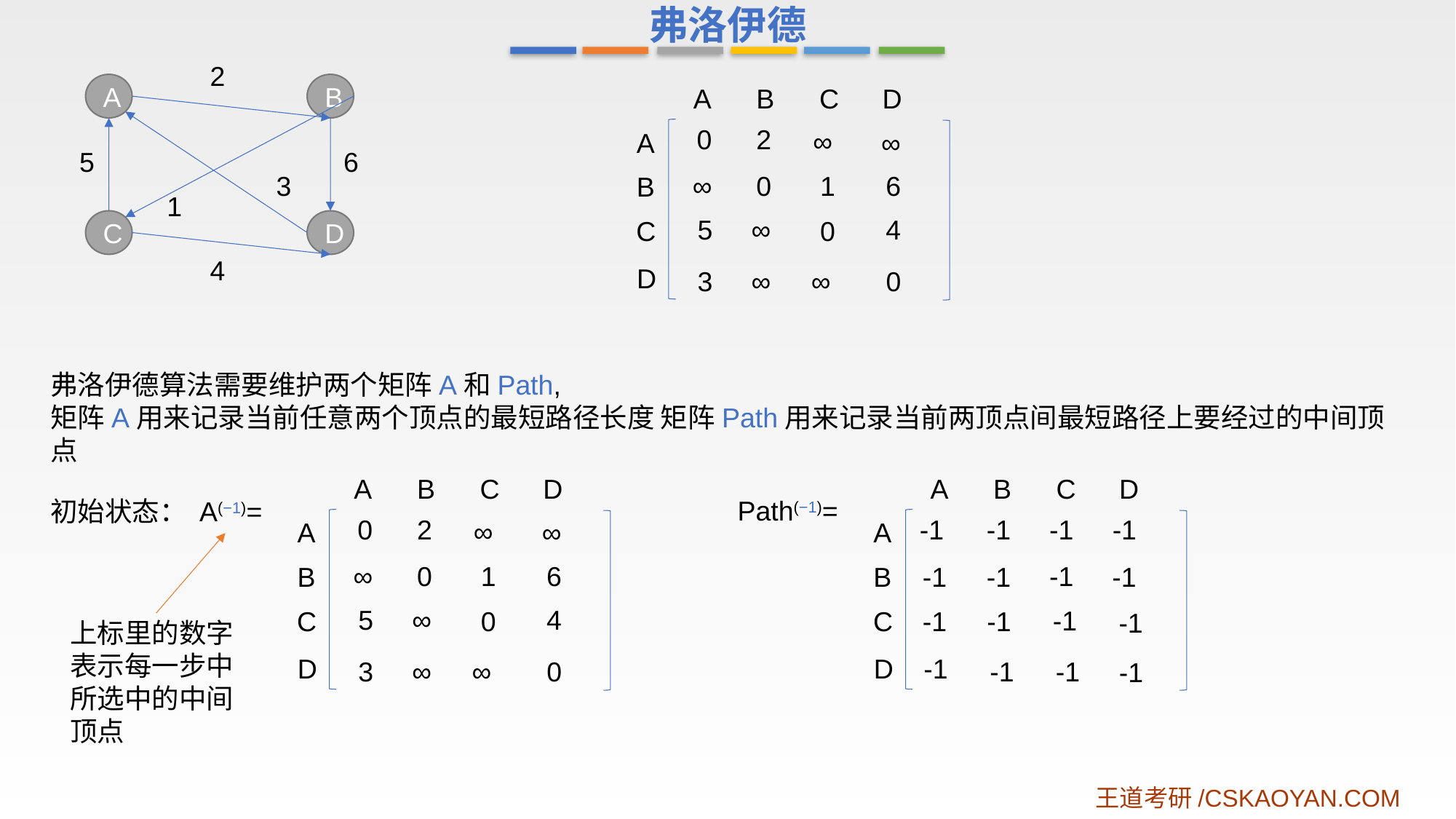

弗洛伊德

2
A
B
A
B
C
D
0
2

∞
A
∞

6
5
3
∞
0
1
6
B
1
5
∞
4
C
0
D
C
4
D
3
∞
∞
0
弗洛伊德算法需要维护两个矩阵A和Path,
矩阵A用来记录当前任意两个顶点的最短路径长度 矩阵Path用来记录当前两顶点间最短路径上要经过的中间顶点
A
B
C
D
A
B
C
D
Path(−1)=
初始状态： A(−1)=
-1
-1
-1
0
2
-1

∞
A
∞
A

∞
-1
0
1
6
-1
-1
B
B
-1
5
∞
4
-1
C
0
C
-1
-1
-1
上标里的数字表示每一步中所选中的中间顶点
D
D
-1
3
∞
∞
0
-1
-1
-1
王道考研/CSKAOYAN.COM